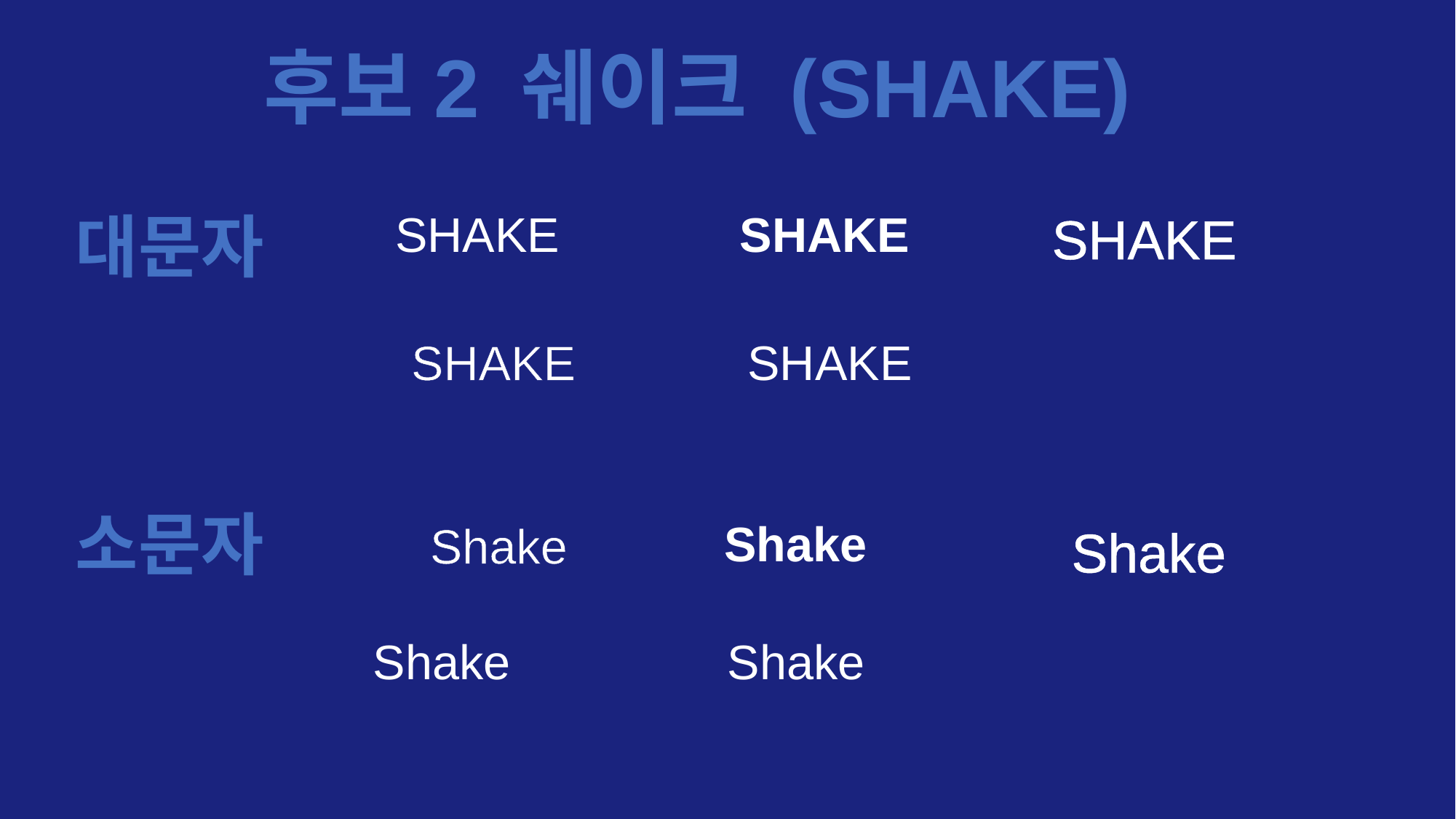

후보2 쉐이크 (SHAKE)
대문자
SHAKE
SHAKE
SHAKE
SHAKE
SHAKE
소문자
Shake
Shake
Shake
Shake
Shake